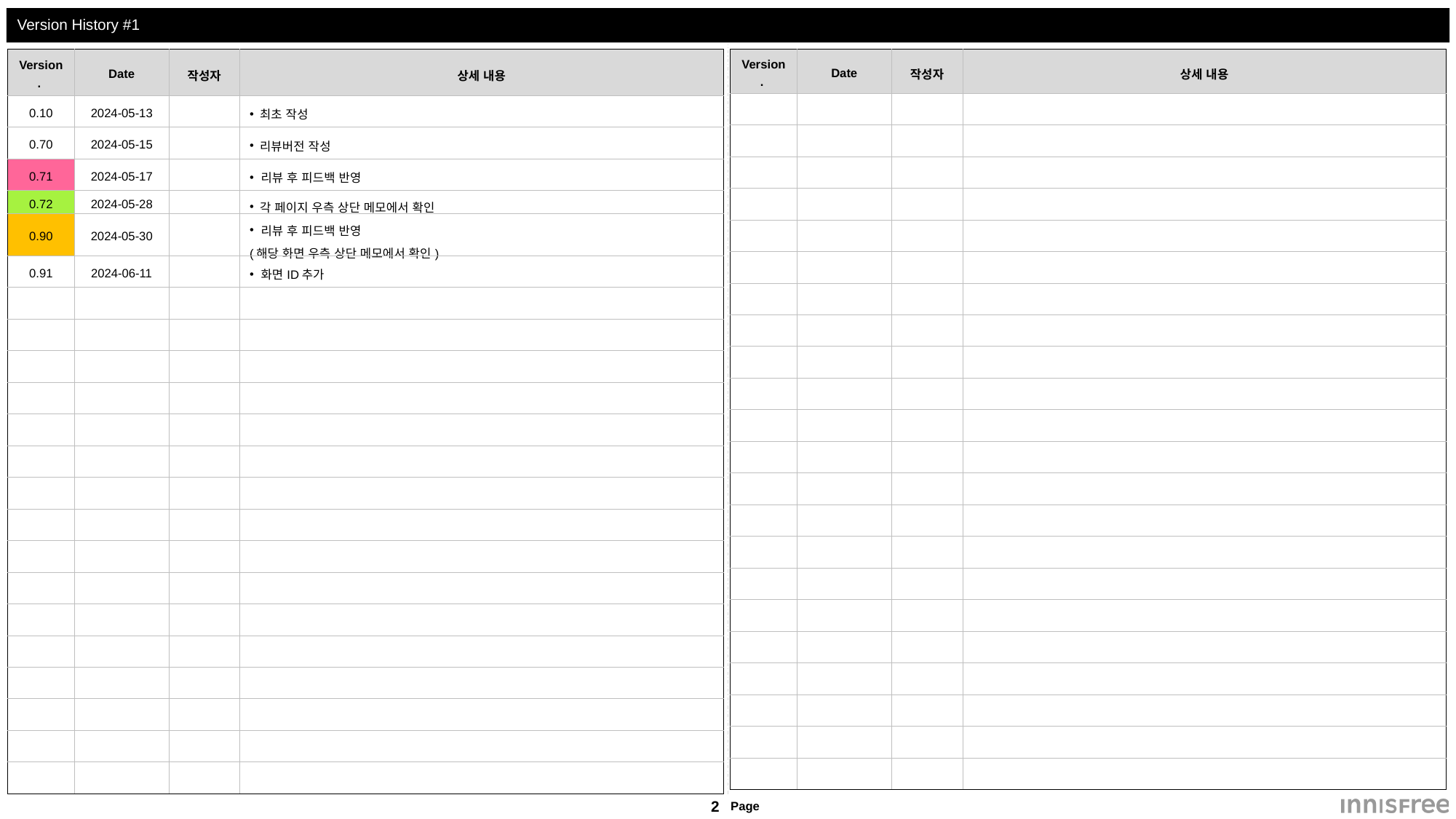

# Version History #1
| Version. | Date | 작성자 | 상세 내용 |
| --- | --- | --- | --- |
| 0.10 | 2024-05-13 |  | 최초 작성 |
| 0.70 | 2024-05-15 |  | 리뷰버전 작성 |
| 0.71 | 2024-05-17 |  | 리뷰 후 피드백 반영 |
| 0.72 | 2024-05-28 |  | 각 페이지 우측 상단 메모에서 확인 |
| 0.90 | 2024-05-30 |  | 리뷰 후 피드백 반영 (해당 화면 우측 상단 메모에서 확인) |
| 0.91 | 2024-06-11 |  | 화면ID추가 |
|  |  |  |  |
|  |  |  |  |
|  |  |  |  |
|  |  |  |  |
|  |  |  |  |
|  |  |  |  |
|  |  |  |  |
|  |  |  |  |
|  |  |  |  |
|  |  |  |  |
|  |  |  |  |
|  |  |  |  |
|  |  |  |  |
|  |  |  |  |
|  |  |  |  |
|  |  |  |  |
| Version. | Date | 작성자 | 상세 내용 |
| --- | --- | --- | --- |
|  |  |  |  |
|  |  |  |  |
|  |  |  |  |
|  |  |  |  |
|  |  |  |  |
|  |  |  |  |
|  |  |  |  |
|  |  |  |  |
|  |  |  |  |
|  |  |  |  |
|  |  |  |  |
|  |  |  |  |
|  |  |  |  |
|  |  |  |  |
|  |  |  |  |
|  |  |  |  |
|  |  |  |  |
|  |  |  |  |
|  |  |  |  |
|  |  |  |  |
|  |  |  |  |
|  |  |  |  |